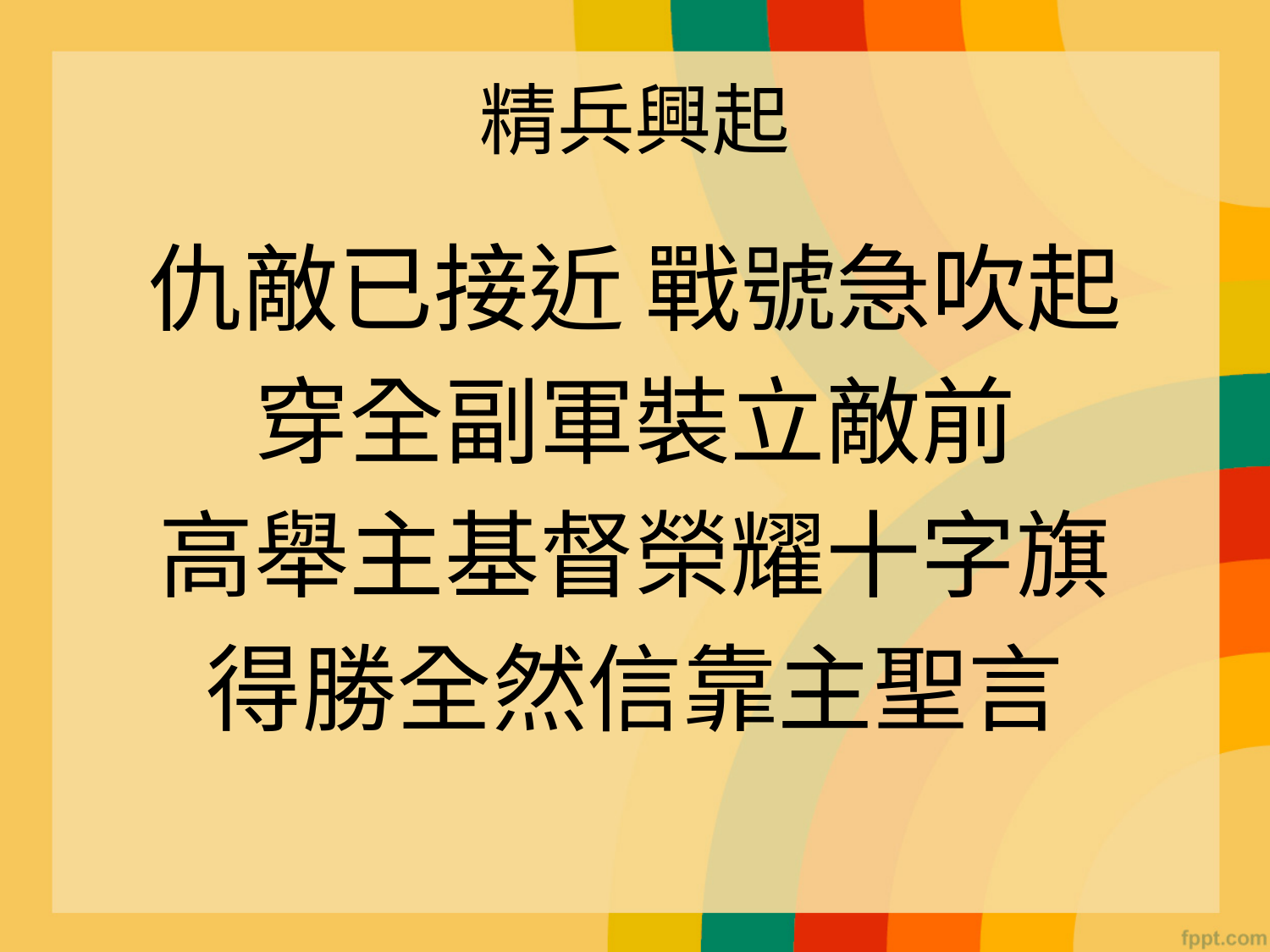

# 精兵興起
仇敵已接近 戰號急吹起
穿全副軍裝立敵前
高舉主基督榮耀十字旗
得勝全然信靠主聖言